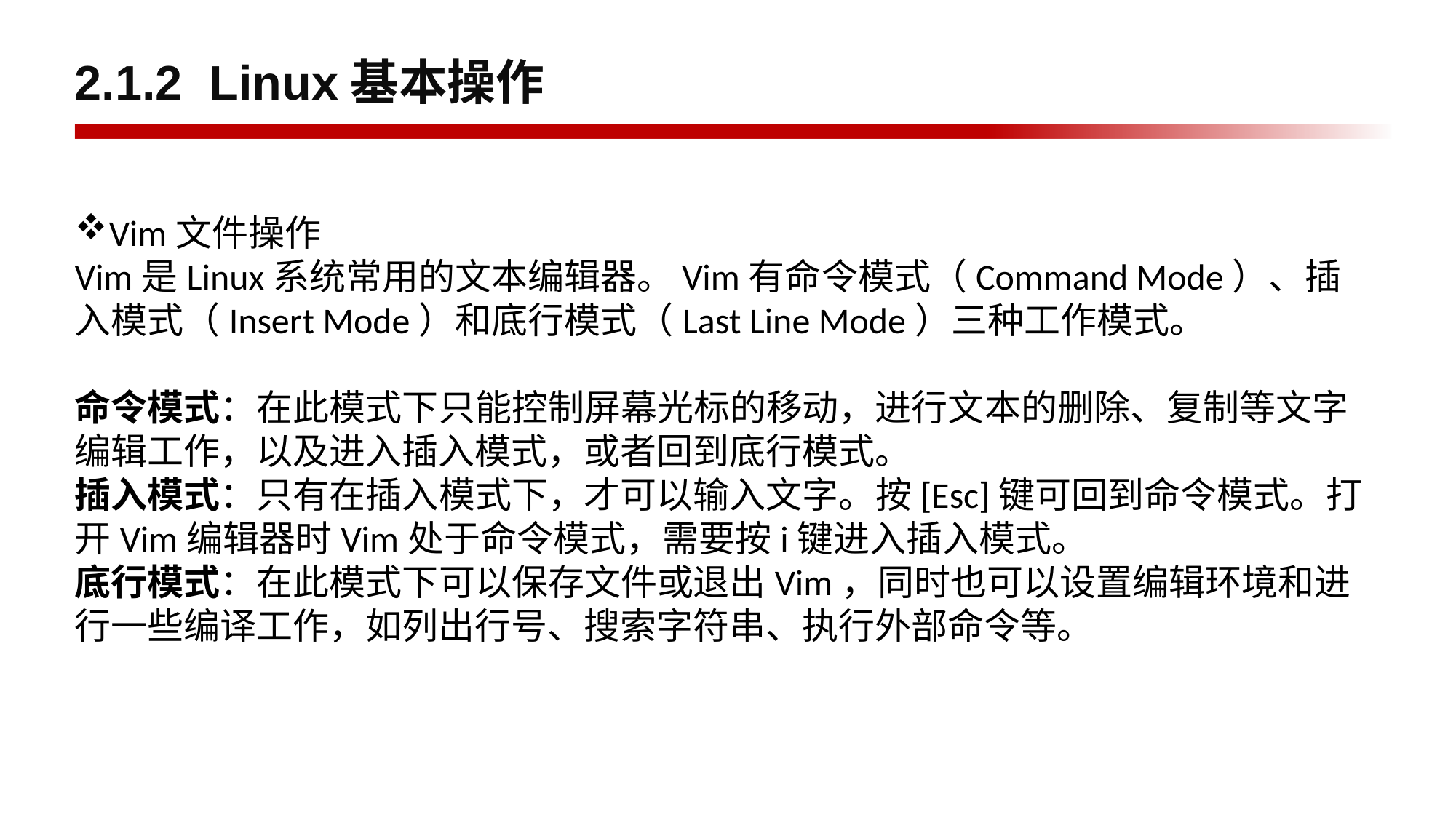

# 2.1.2  Linux基本操作

Vim文件操作
Vim是Linux系统常用的文本编辑器。Vim有命令模式（Command Mode）、插入模式（Insert Mode）和底行模式（Last Line Mode）三种工作模式。

命令模式：在此模式下只能控制屏幕光标的移动，进行文本的删除、复制等文字编辑工作，以及进入插入模式，或者回到底行模式。
插入模式：只有在插入模式下，才可以输入文字。按[Esc]键可回到命令模式。打开Vim编辑器时Vim处于命令模式，需要按i键进入插入模式。
底行模式：在此模式下可以保存文件或退出Vim，同时也可以设置编辑环境和进行一些编译工作，如列出行号、搜索字符串、执行外部命令等。